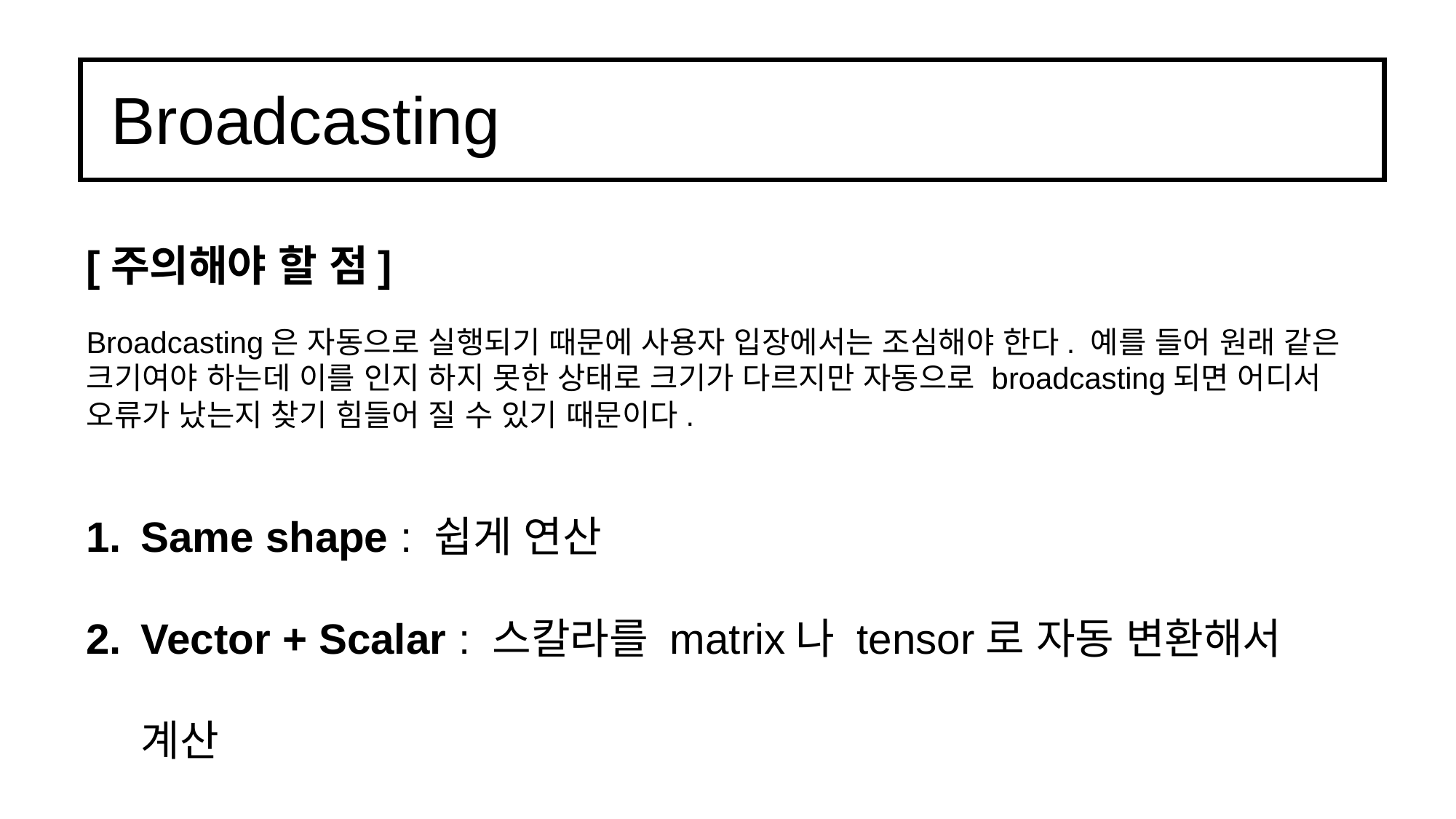

# Broadcasting

[주의해야 할 점]

Broadcasting은 자동으로 실행되기 때문에 사용자 입장에서는 조심해야 한다. 예를 들어 원래 같은 크기여야 하는데 이를 인지 하지 못한 상태로 크기가 다르지만 자동으로 broadcasting되면 어디서 오류가 났는지 찾기 힘들어 질 수 있기 때문이다.
Same shape : 쉽게 연산
Vector + Scalar : 스칼라를 matrix나 tensor로 자동 변환해서 계산
2 x 1 vector + 1 x 2 vector : 경우에 따라서 변환해서 계산해줌.